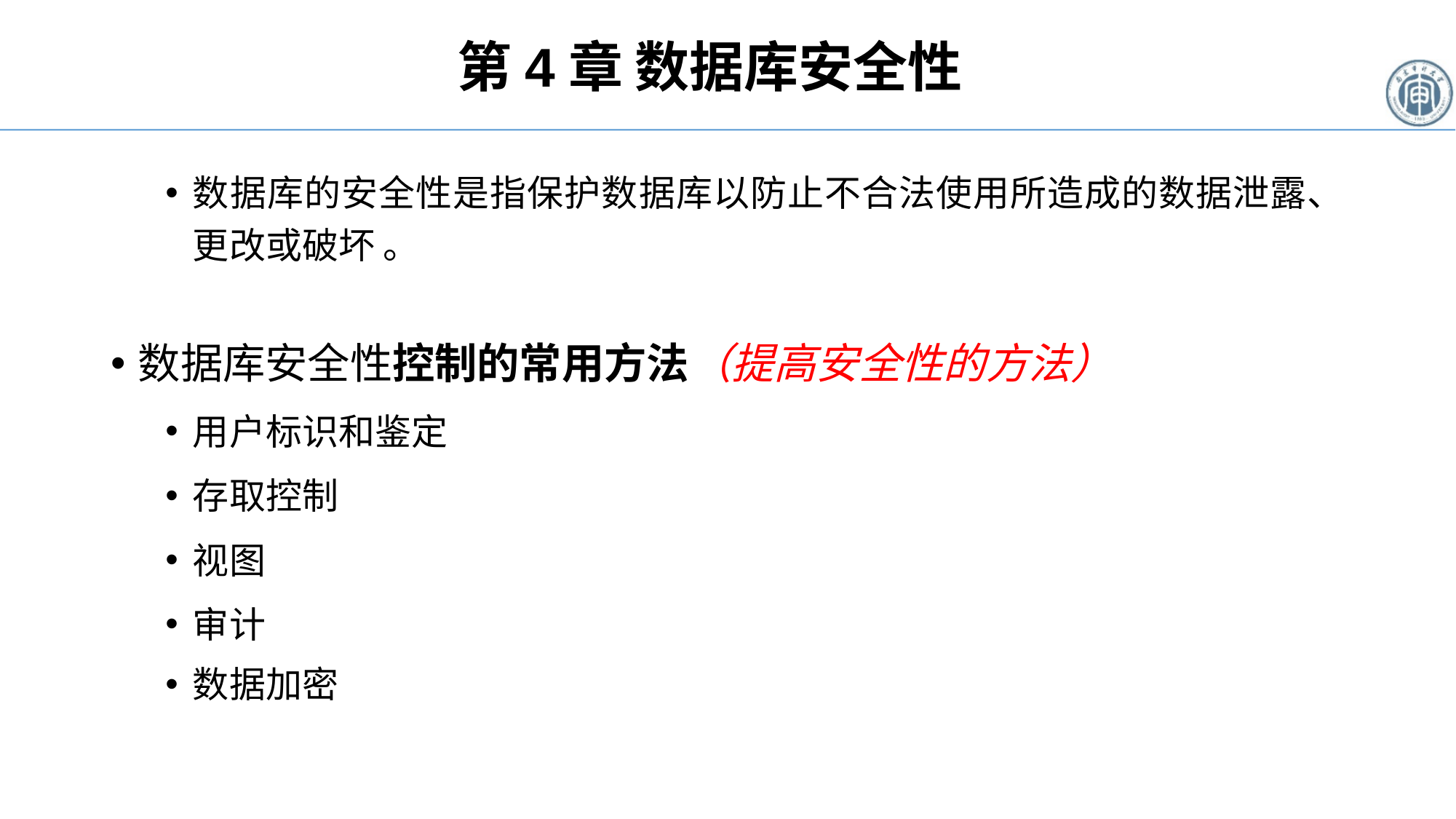

# 第4章 数据库安全性
数据库的安全性是指保护数据库以防止不合法使用所造成的数据泄露、更改或破坏 。

数据库安全性控制的常用方法（提高安全性的方法）
用户标识和鉴定
存取控制
视图
审计
数据加密